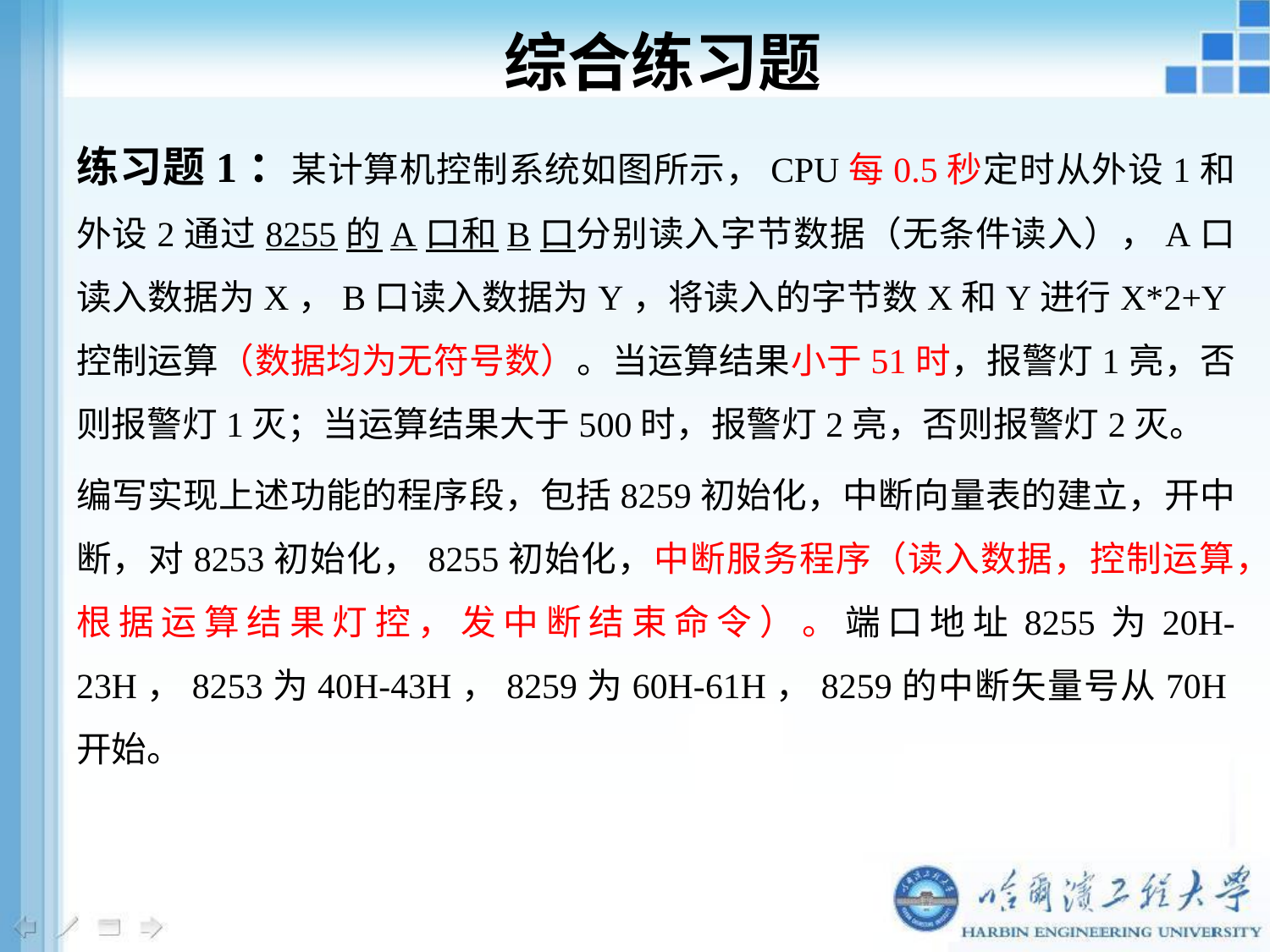

# 综合练习题
练习题1：某计算机控制系统如图所示，CPU每0.5秒定时从外设1和外设2通过8255的A口和B口分别读入字节数据（无条件读入），A口读入数据为X，B口读入数据为Y，将读入的字节数X和Y进行X*2+Y控制运算（数据均为无符号数）。当运算结果小于51时，报警灯1亮，否则报警灯1灭；当运算结果大于500时，报警灯2亮，否则报警灯2灭。
编写实现上述功能的程序段，包括8259初始化，中断向量表的建立，开中断，对8253初始化，8255初始化，中断服务程序（读入数据，控制运算，根据运算结果灯控，发中断结束命令）。端口地址8255为20H-23H，8253为40H-43H，8259为60H-61H，8259的中断矢量号从70H开始。